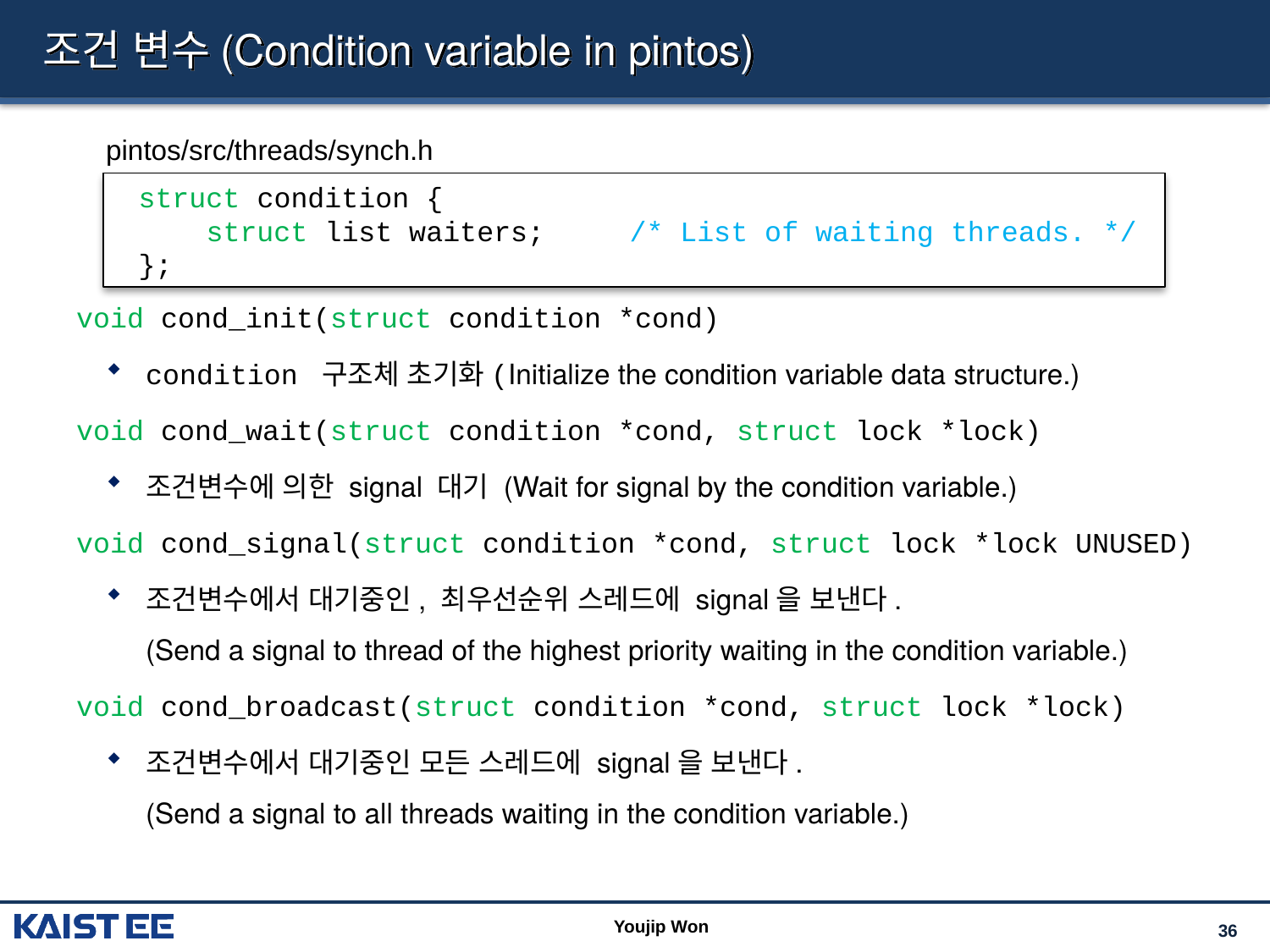

# 조건 변수(Condition variable in pintos)

a

  void cond_init(struct condition *cond)
condition 구조체 초기화(Initialize the condition variable data structure.)
  void cond_wait(struct condition *cond, struct lock *lock)
조건변수에 의한 signal 대기 (Wait for signal by the condition variable.)
  void cond_signal(struct condition *cond, struct lock *lock UNUSED)
조건변수에서 대기중인, 최우선순위 스레드에 signal을 보낸다.
(Send a signal to thread of the highest priority waiting in the condition variable.)
  void cond_broadcast(struct condition *cond, struct lock *lock)
조건변수에서 대기중인 모든 스레드에 signal을 보낸다.
(Send a signal to all threads waiting in the condition variable.)

pintos/src/threads/synch.h
struct condition {
    struct list waiters;     /* List of waiting threads. */
};
Youjip Won
36